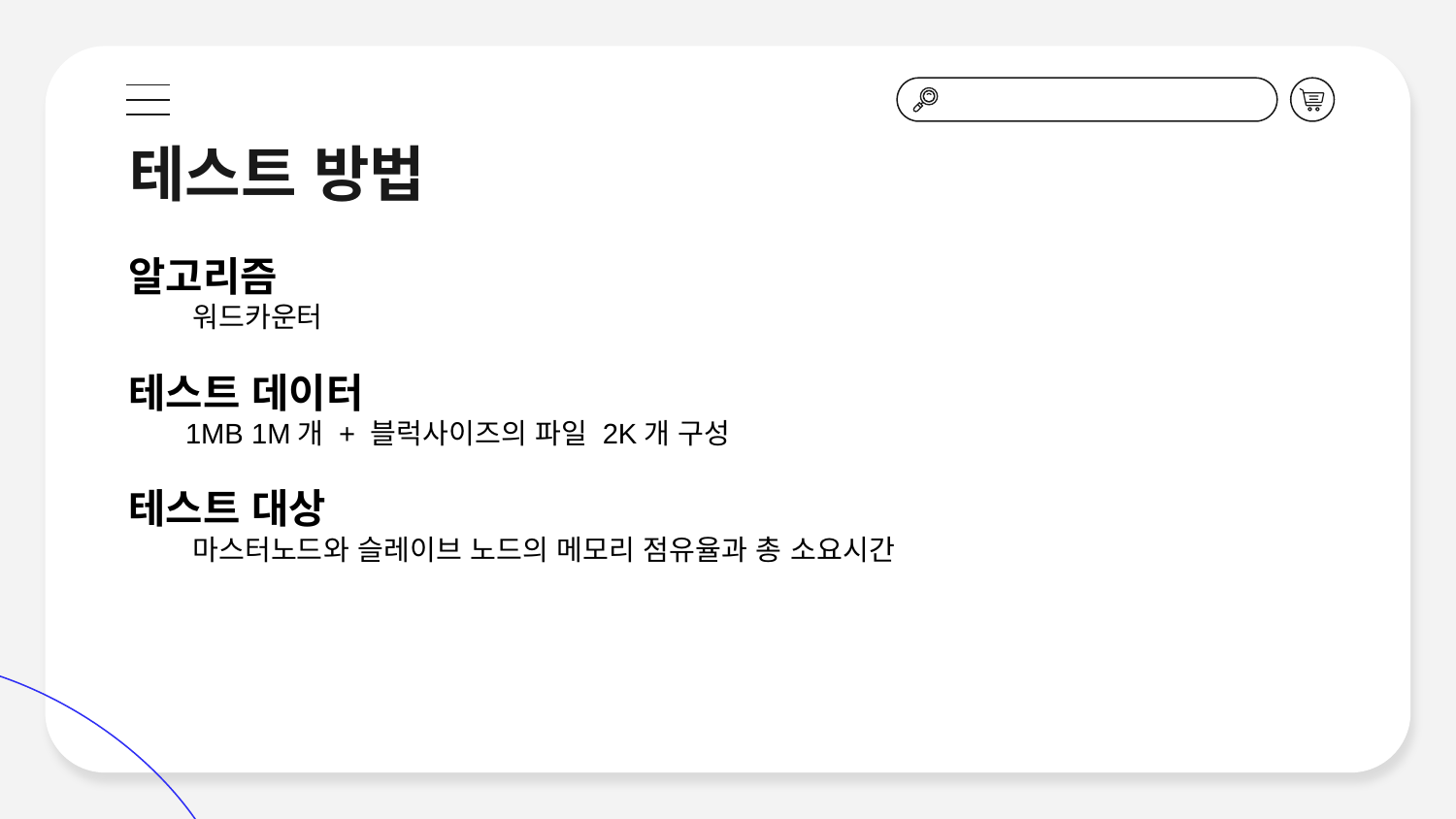

# 테스트 방법
알고리즘
  워드카운터

테스트 데이터
  1MB 1M개 + 블럭사이즈의 파일 2K개 구성

테스트 대상
  마스터노드와 슬레이브 노드의 메모리 점유율과 총 소요시간